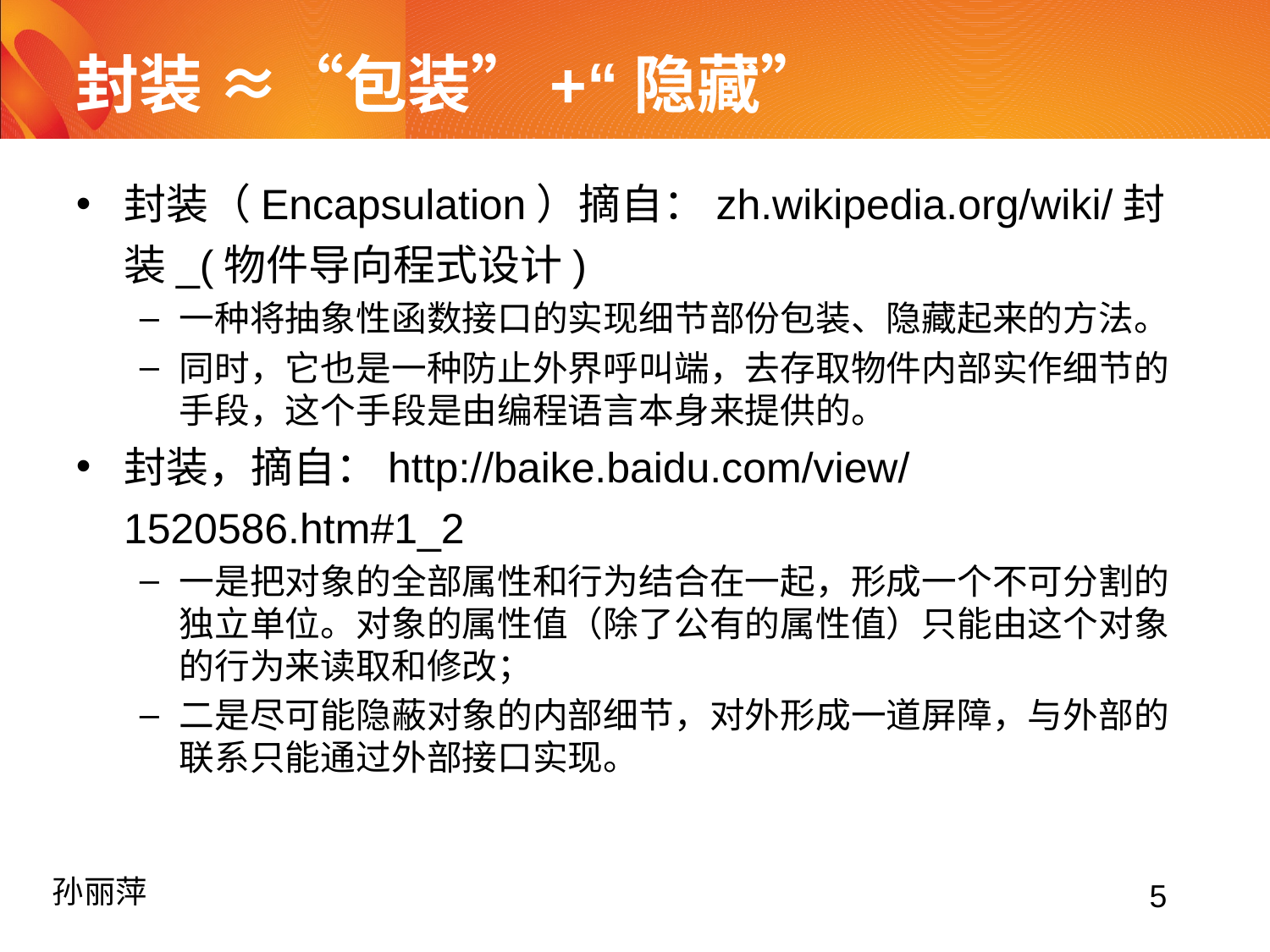

# 封装 ≈“包装”+“隐藏”
封装（Encapsulation）摘自：zh.wikipedia.org/wiki/封装_(物件导向程式设计)
一种将抽象性函数接口的实现细节部份包装、隐藏起来的方法。
同时，它也是一种防止外界呼叫端，去存取物件内部实作细节的手段，这个手段是由编程语言本身来提供的。
封装，摘自：http://baike.baidu.com/view/1520586.htm#1_2
一是把对象的全部属性和行为结合在一起，形成一个不可分割的独立单位。对象的属性值（除了公有的属性值）只能由这个对象的行为来读取和修改；
二是尽可能隐蔽对象的内部细节，对外形成一道屏障，与外部的联系只能通过外部接口实现。